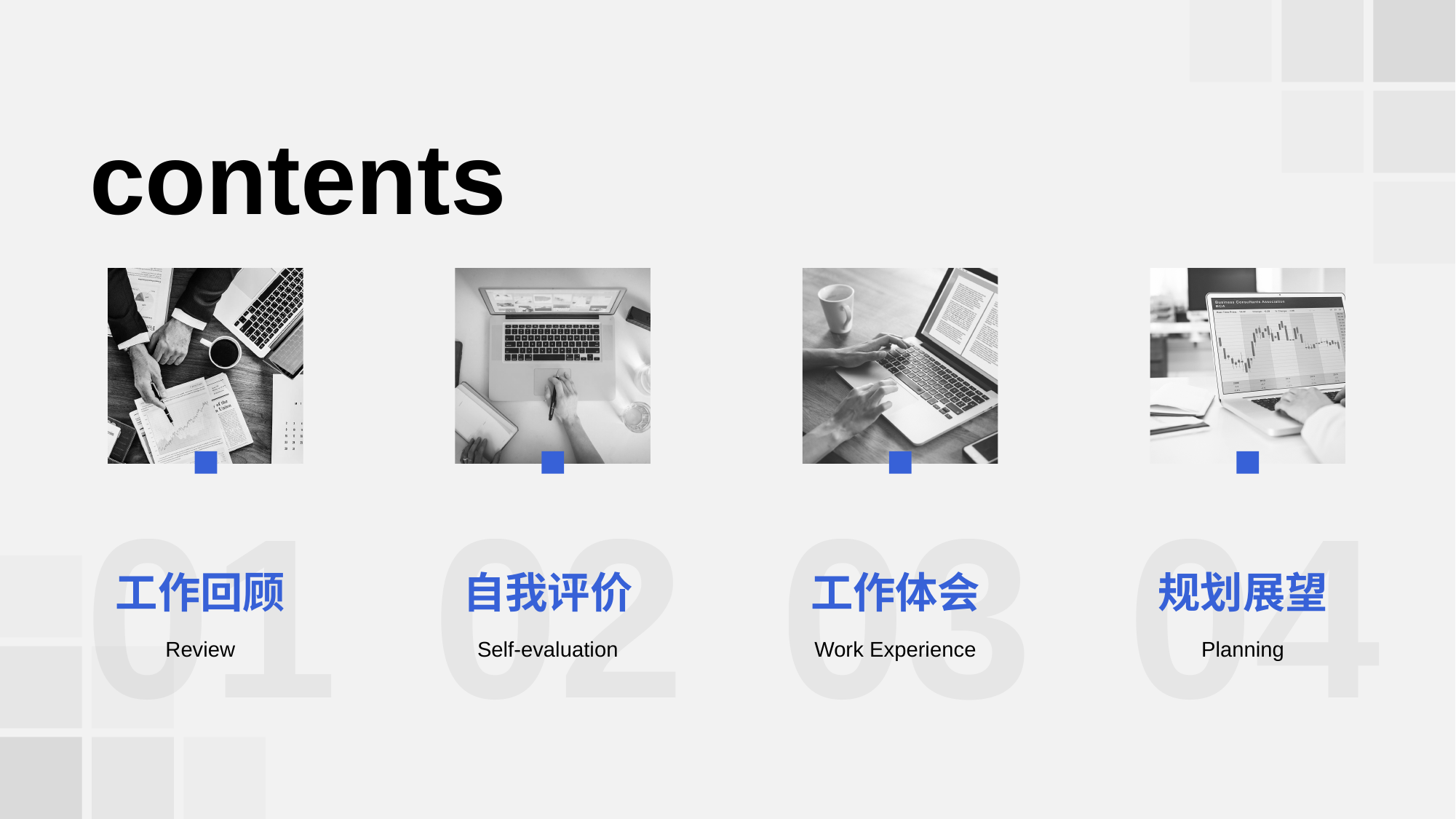

contents
01
工作回顾
Review
02
自我评价
Self-evaluation
03
工作体会
Work Experience
04
规划展望
Planning